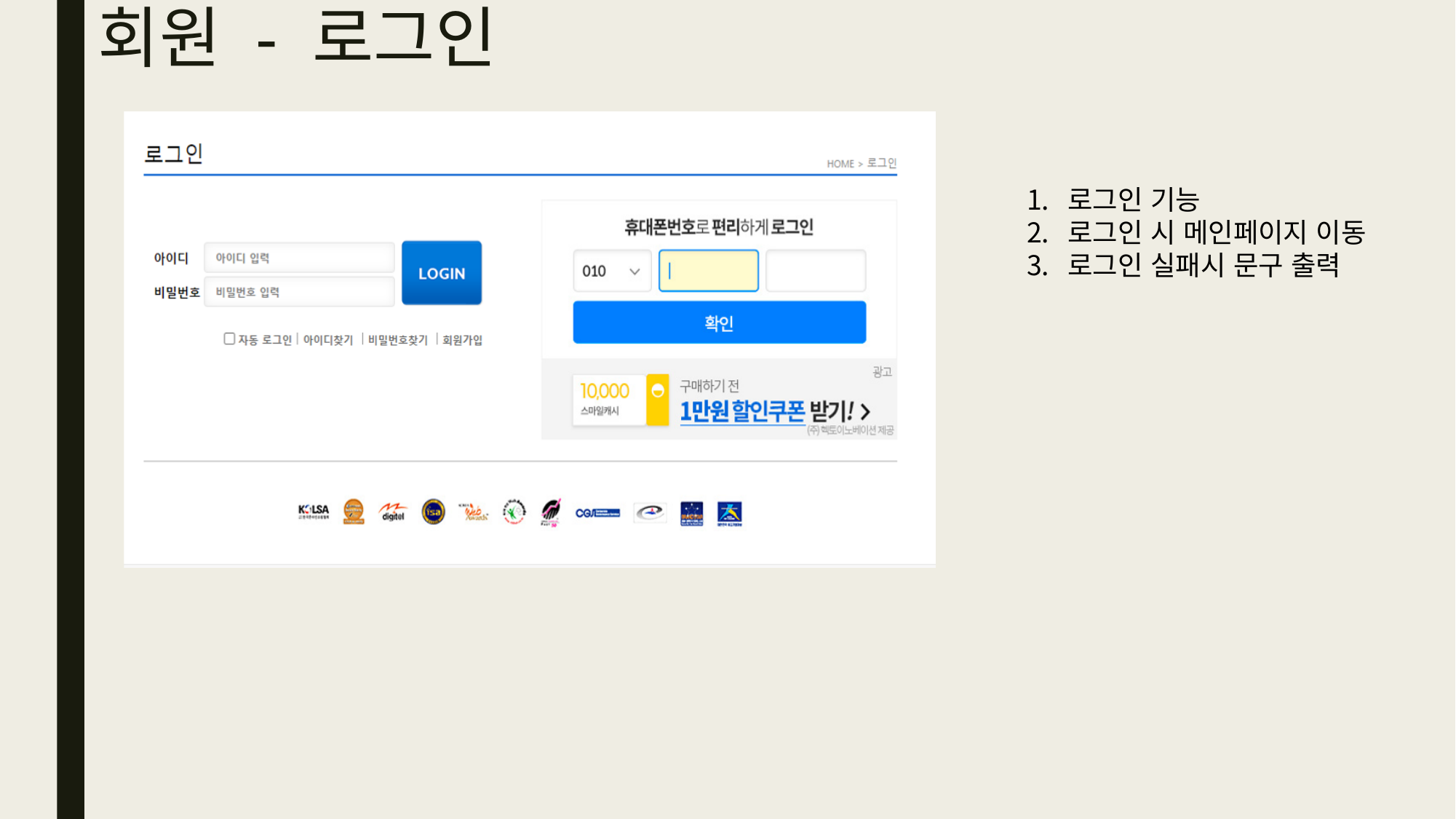

# 회원 - 로그인

로그인 기능
로그인 시 메인페이지 이동
로그인 실패시 문구 출력